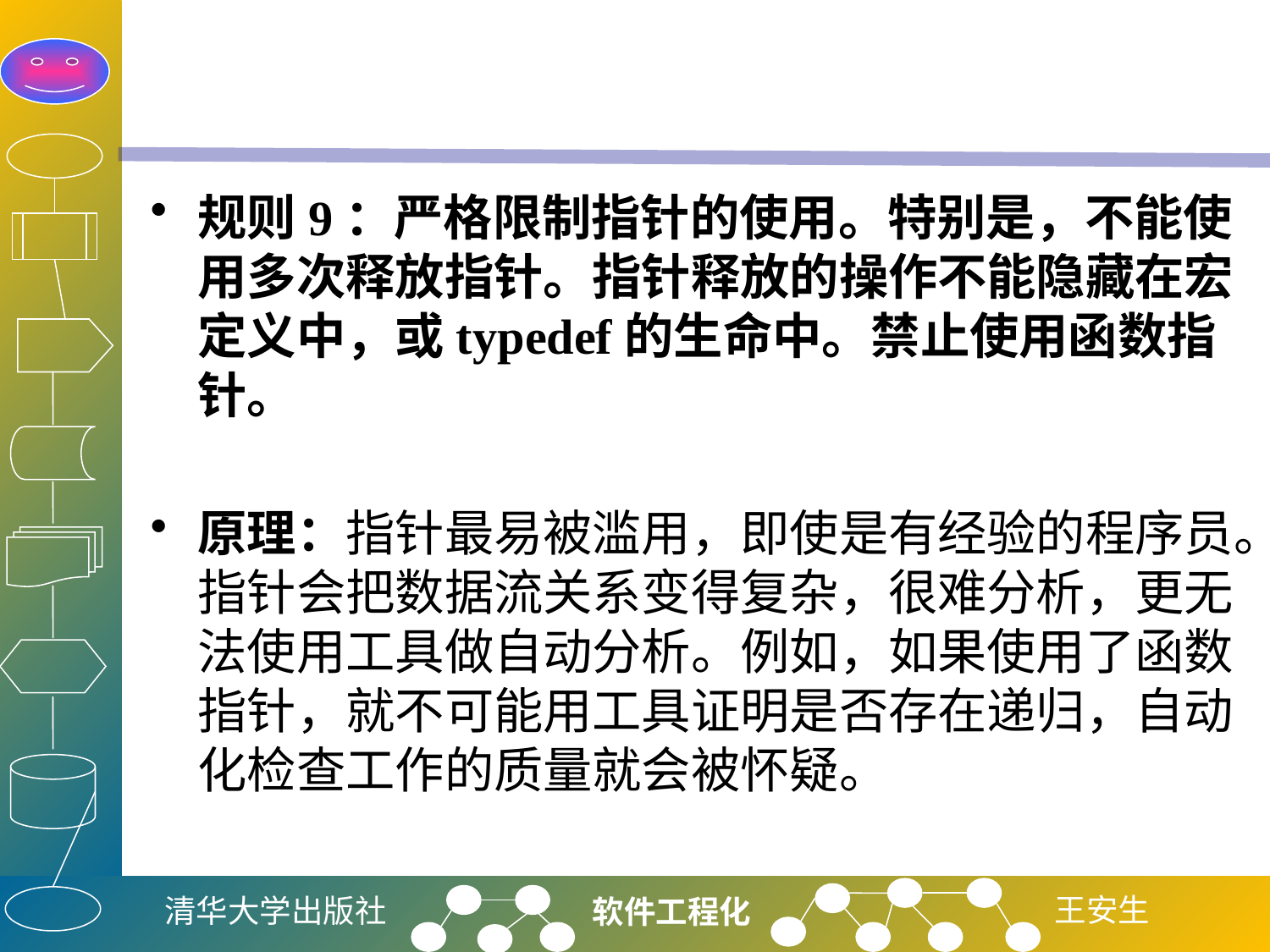

#
规则9：严格限制指针的使用。特别是，不能使用多次释放指针。指针释放的操作不能隐藏在宏定义中，或typedef的生命中。禁止使用函数指针。

原理：指针最易被滥用，即使是有经验的程序员。指针会把数据流关系变得复杂，很难分析，更无法使用工具做自动分析。例如，如果使用了函数指针，就不可能用工具证明是否存在递归，自动化检查工作的质量就会被怀疑。